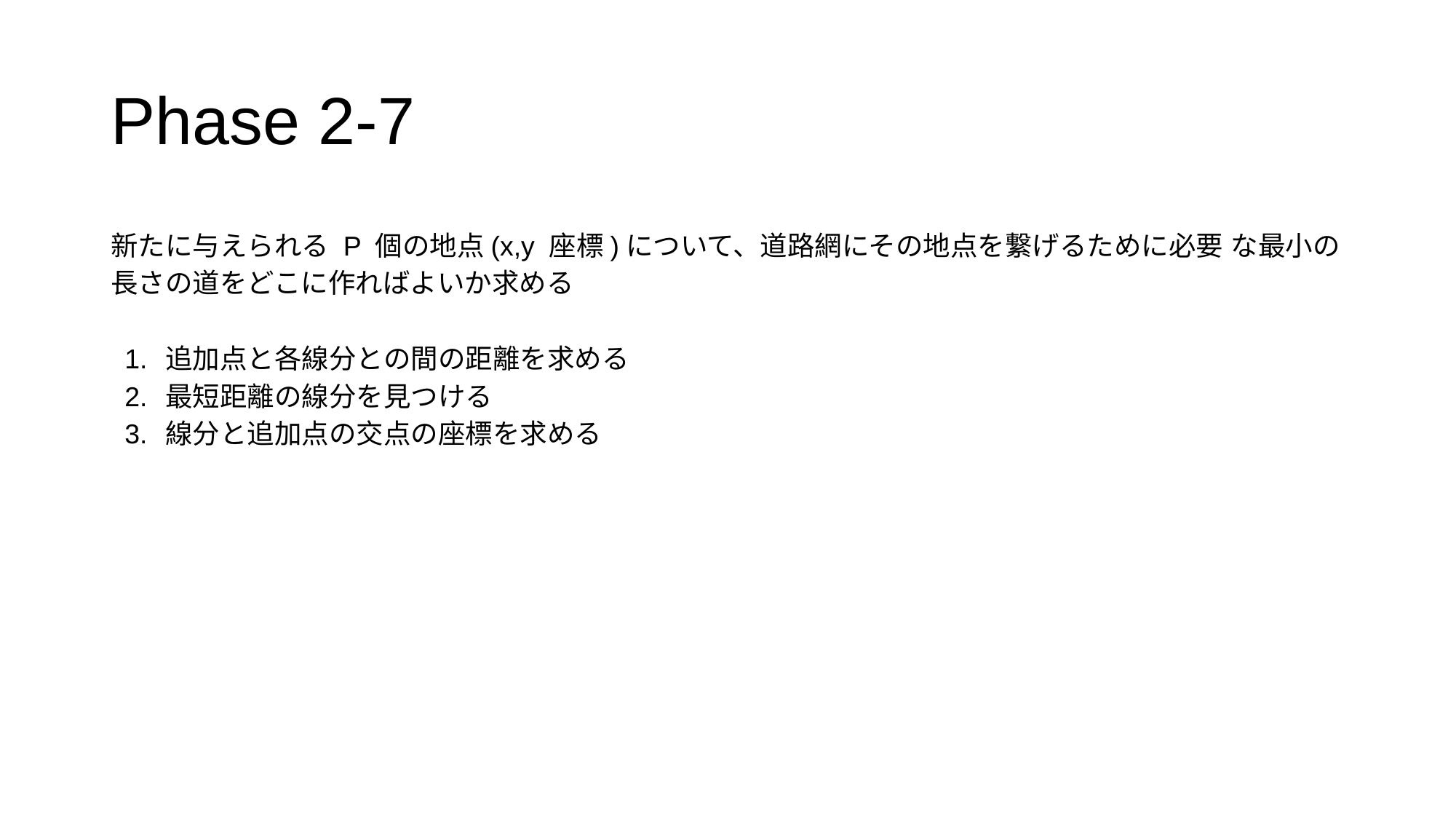

# Phase 2-7
新たに与えられる P 個の地点(x,y 座標)について、道路網にその地点を繋げるために必要 な最小の⻑さの道をどこに作ればよいか求める

追加点と各線分との間の距離を求める
最短距離の線分を見つける
線分と追加点の交点の座標を求める